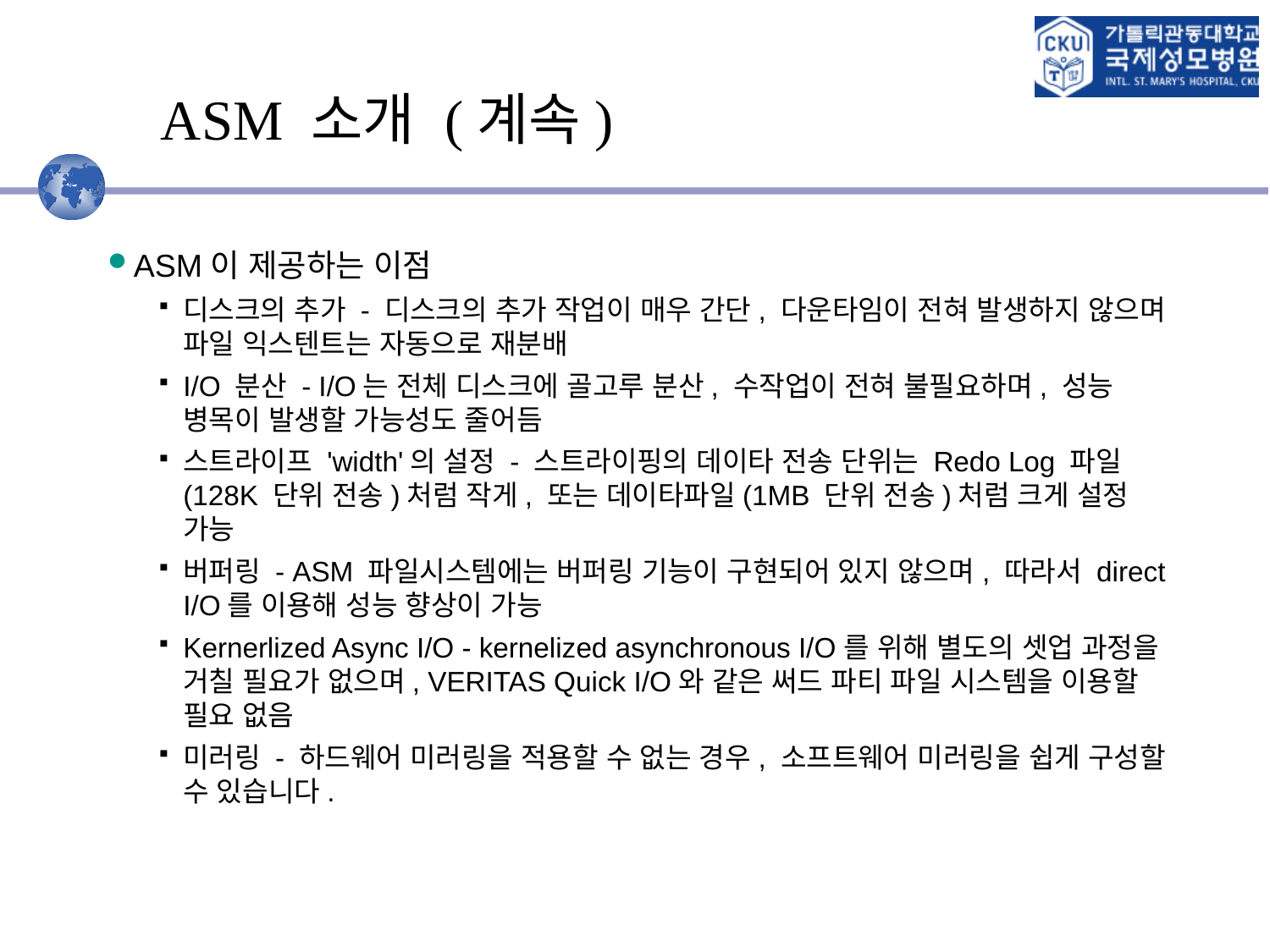

# ASM 소개 (계속)
ASM이 제공하는 이점
디스크의 추가 - 디스크의 추가 작업이 매우 간단, 다운타임이 전혀 발생하지 않으며 파일 익스텐트는 자동으로 재분배
I/O 분산 - I/O는 전체 디스크에 골고루 분산, 수작업이 전혀 불필요하며, 성능 병목이 발생할 가능성도 줄어듬
스트라이프 'width'의 설정 - 스트라이핑의 데이타 전송 단위는 Redo Log 파일(128K 단위 전송)처럼 작게, 또는 데이타파일(1MB 단위 전송)처럼 크게 설정 가능
버퍼링 - ASM 파일시스템에는 버퍼링 기능이 구현되어 있지 않으며, 따라서 direct I/O를 이용해 성능 향상이 가능
Kernerlized Async I/O - kernelized asynchronous I/O를 위해 별도의 셋업 과정을 거칠 필요가 없으며, VERITAS Quick I/O와 같은 써드 파티 파일 시스템을 이용할 필요 없음
미러링 - 하드웨어 미러링을 적용할 수 없는 경우, 소프트웨어 미러링을 쉽게 구성할 수 있습니다.